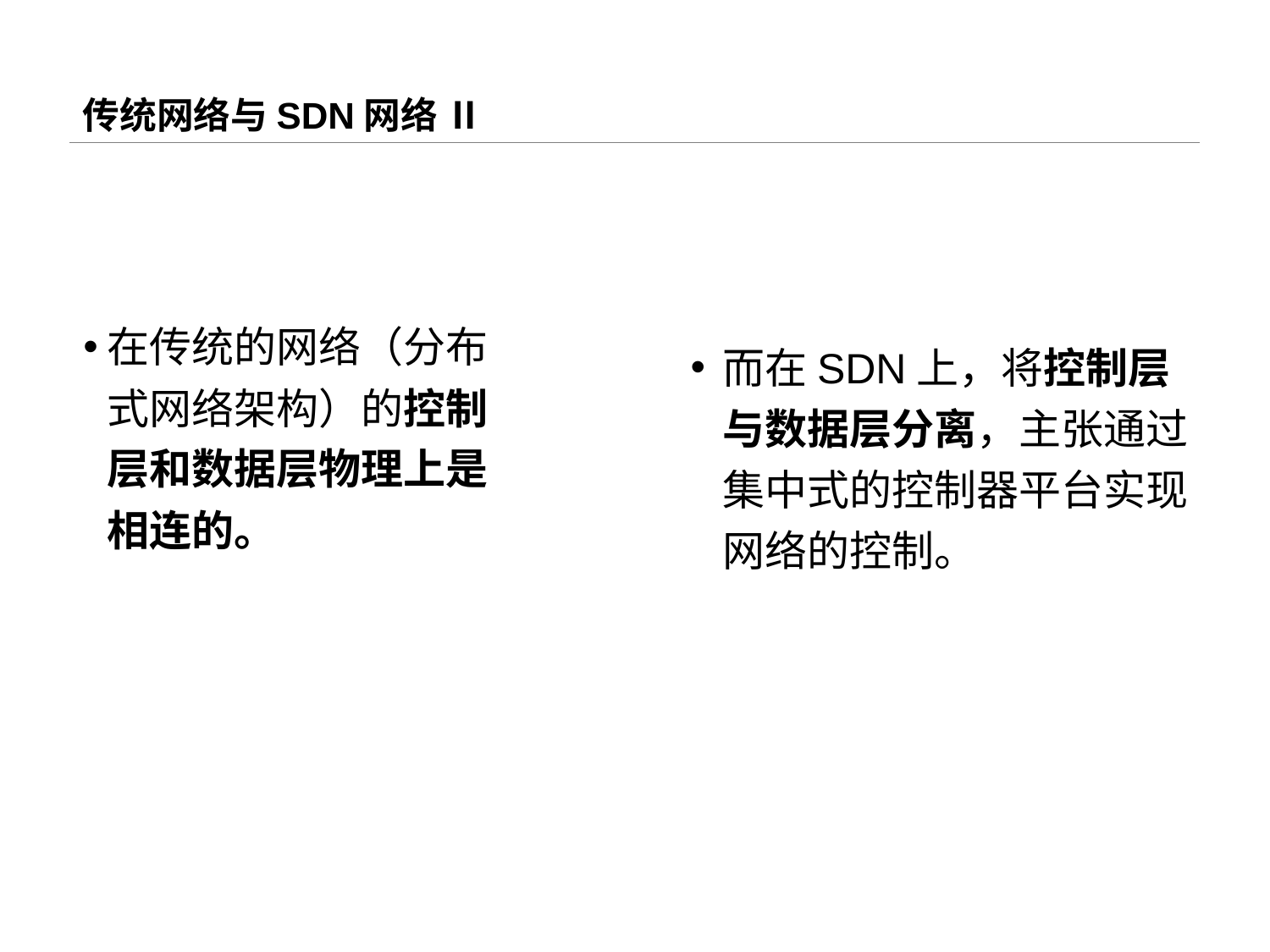

# 传统网络与SDN网络 Ⅱ
在传统的网络（分布式网络架构）的控制层和数据层物理上是相连的。

而在SDN上，将控制层与数据层分离，主张通过集中式的控制器平台实现网络的控制。